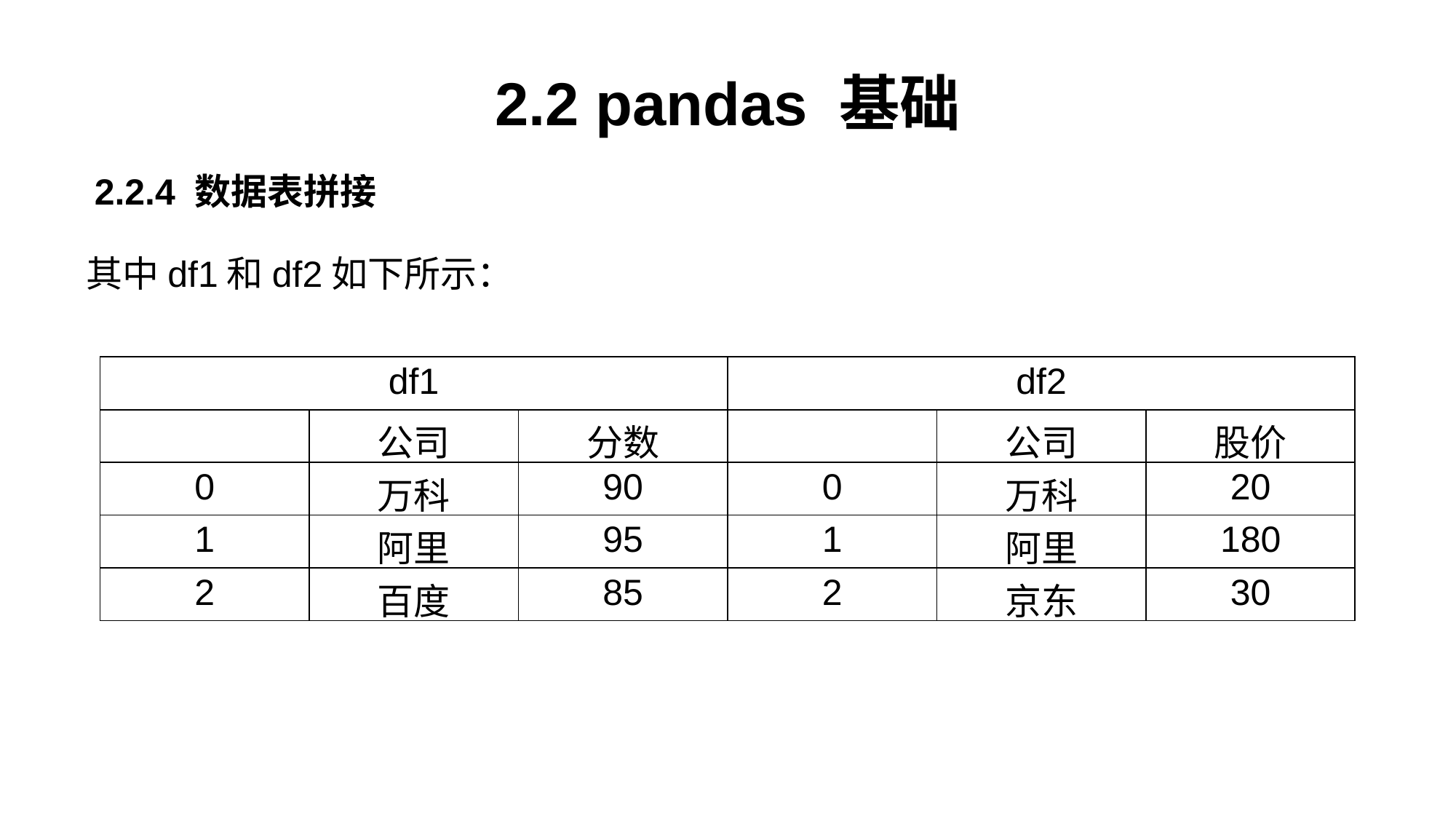

2.2 pandas 基础
2.2.4 数据表拼接
其中df1和df2如下所示：
| df1 |  |  | df2 |  |  |
| --- | --- | --- | --- | --- | --- |
|  | 公司 | 分数 |  | 公司 | 股价 |
| 0 | 万科 | 90 | 0 | 万科 | 20 |
| 1 | 阿里 | 95 | 1 | 阿里 | 180 |
| 2 | 百度 | 85 | 2 | 京东 | 30 |